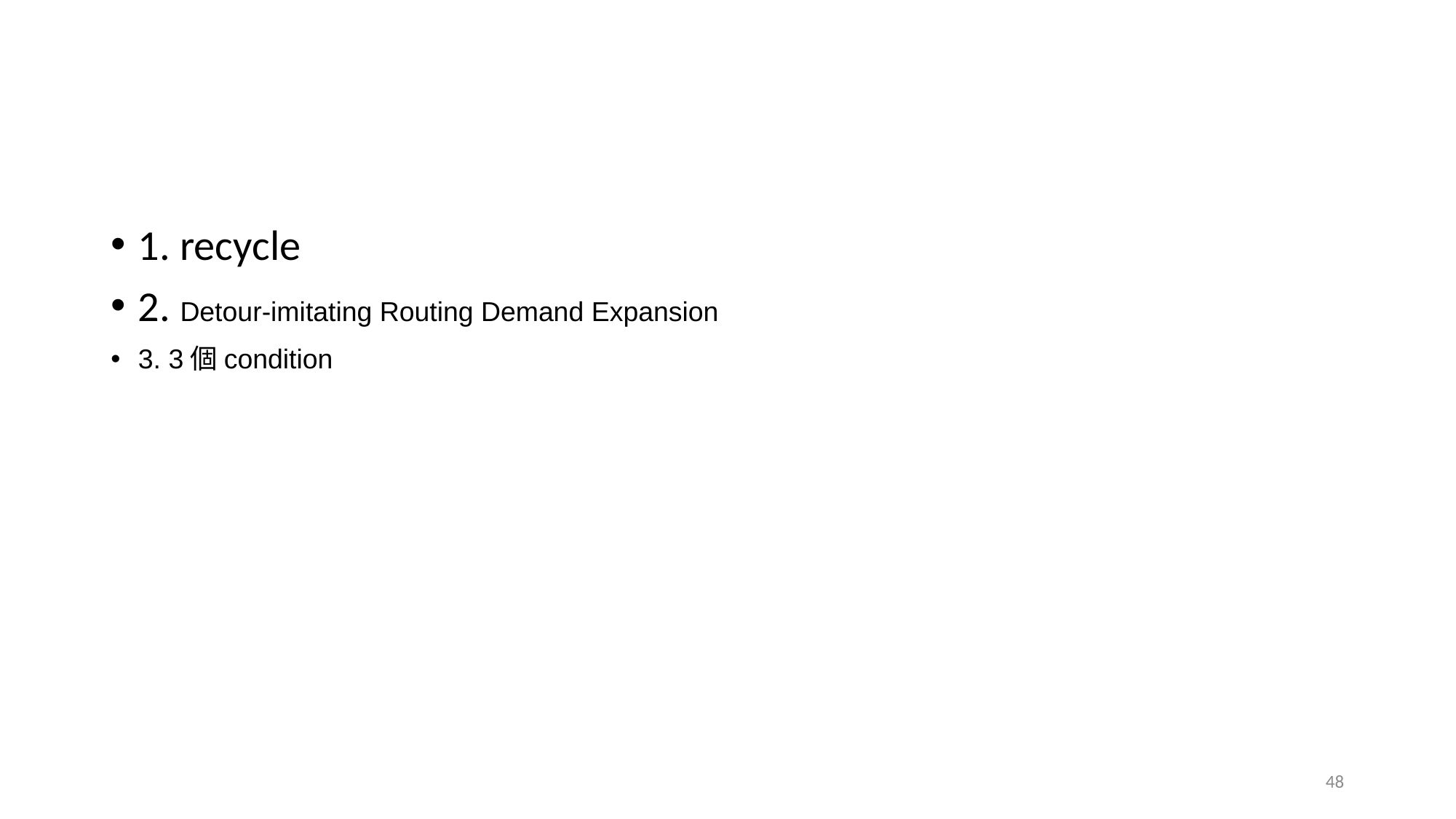

#
1. recycle
2. Detour-imitating Routing Demand Expansion
3. 3個condition
48